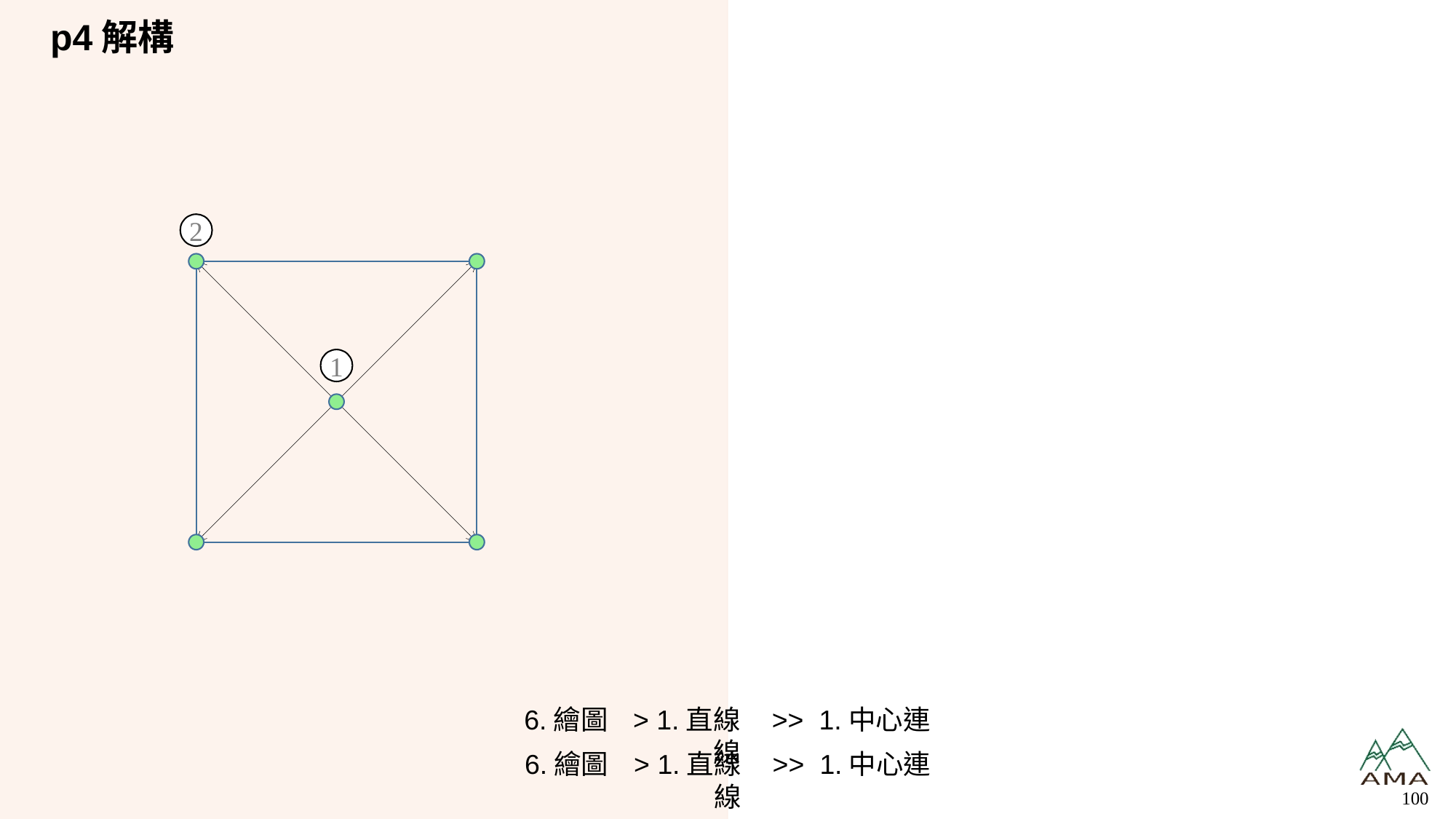

# p4解構
2

1

6.繪圖   > 1.直線    >>  1.中心連線
6.繪圖   > 1.直線    >>  1.中心連線
100